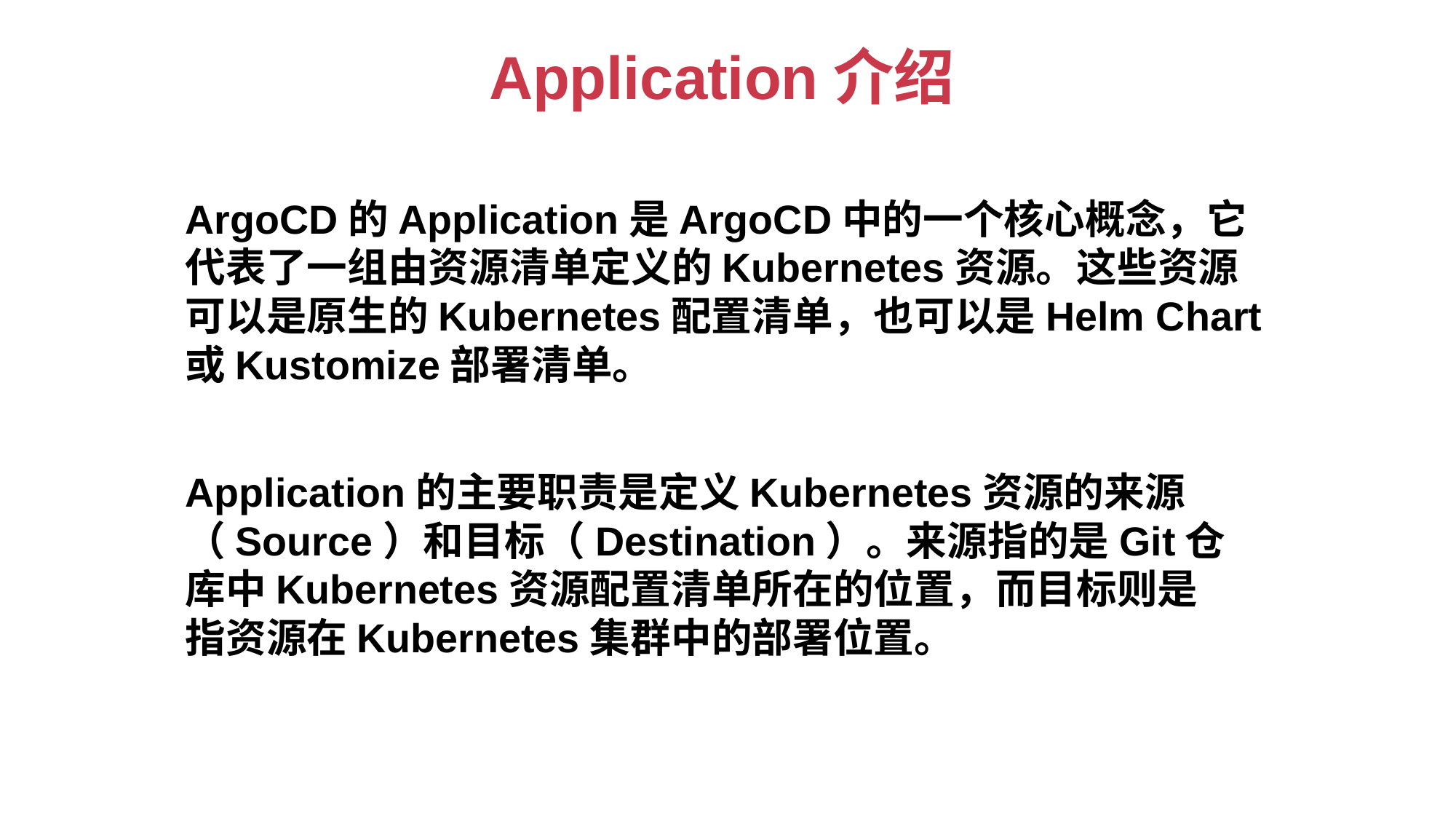

Application介绍
ArgoCD的Application是ArgoCD中的一个核心概念，它代表了一组由资源清单定义的Kubernetes资源。这些资源可以是原生的Kubernetes配置清单，也可以是Helm Chart或Kustomize部署清单。
Application的主要职责是定义Kubernetes资源的来源（Source）和目标（Destination）。来源指的是Git仓库中Kubernetes资源配置清单所在的位置，而目标则是指资源在Kubernetes集群中的部署位置。